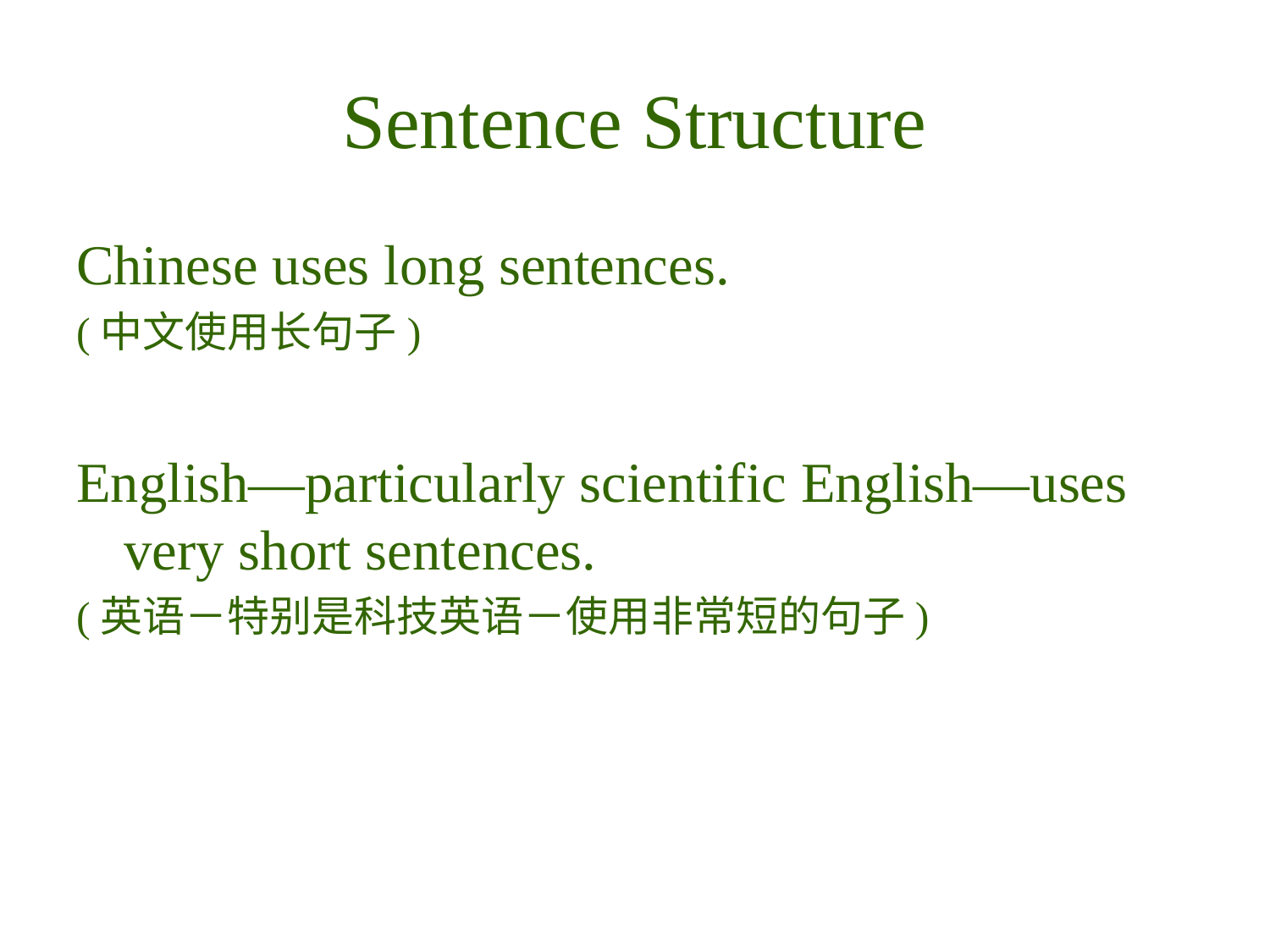

# Sentence Structure
Chinese uses long sentences.
(中文使用长句子)

English—particularly scientific English—uses very short sentences.
(英语－特别是科技英语－使用非常短的句子)